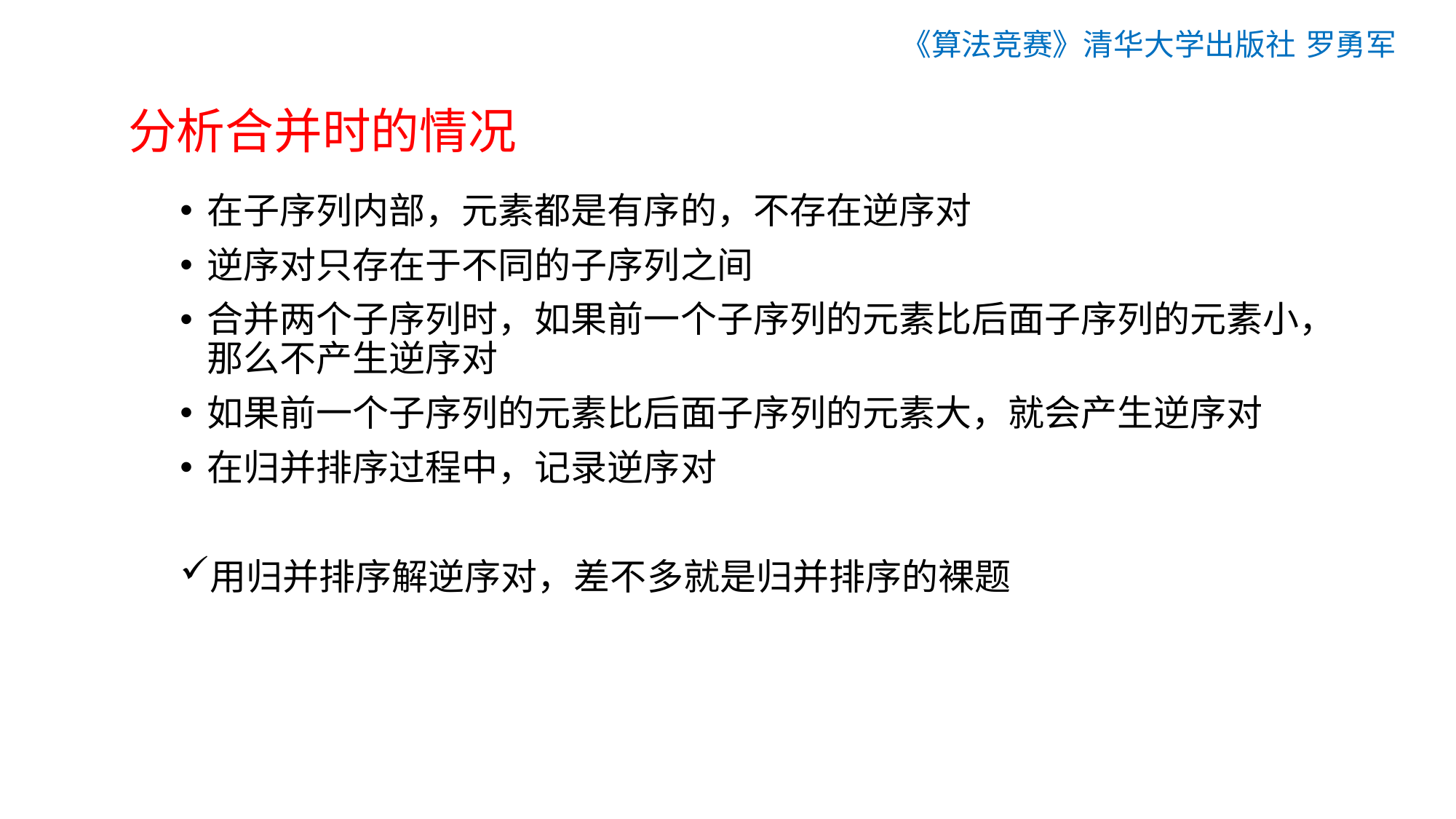

《算法竞赛》清华大学出版社 罗勇军
# 分析合并时的情况
在子序列内部，元素都是有序的，不存在逆序对
逆序对只存在于不同的子序列之间
合并两个子序列时，如果前一个子序列的元素比后面子序列的元素小，那么不产生逆序对
如果前一个子序列的元素比后面子序列的元素大，就会产生逆序对
在归并排序过程中，记录逆序对

用归并排序解逆序对，差不多就是归并排序的裸题